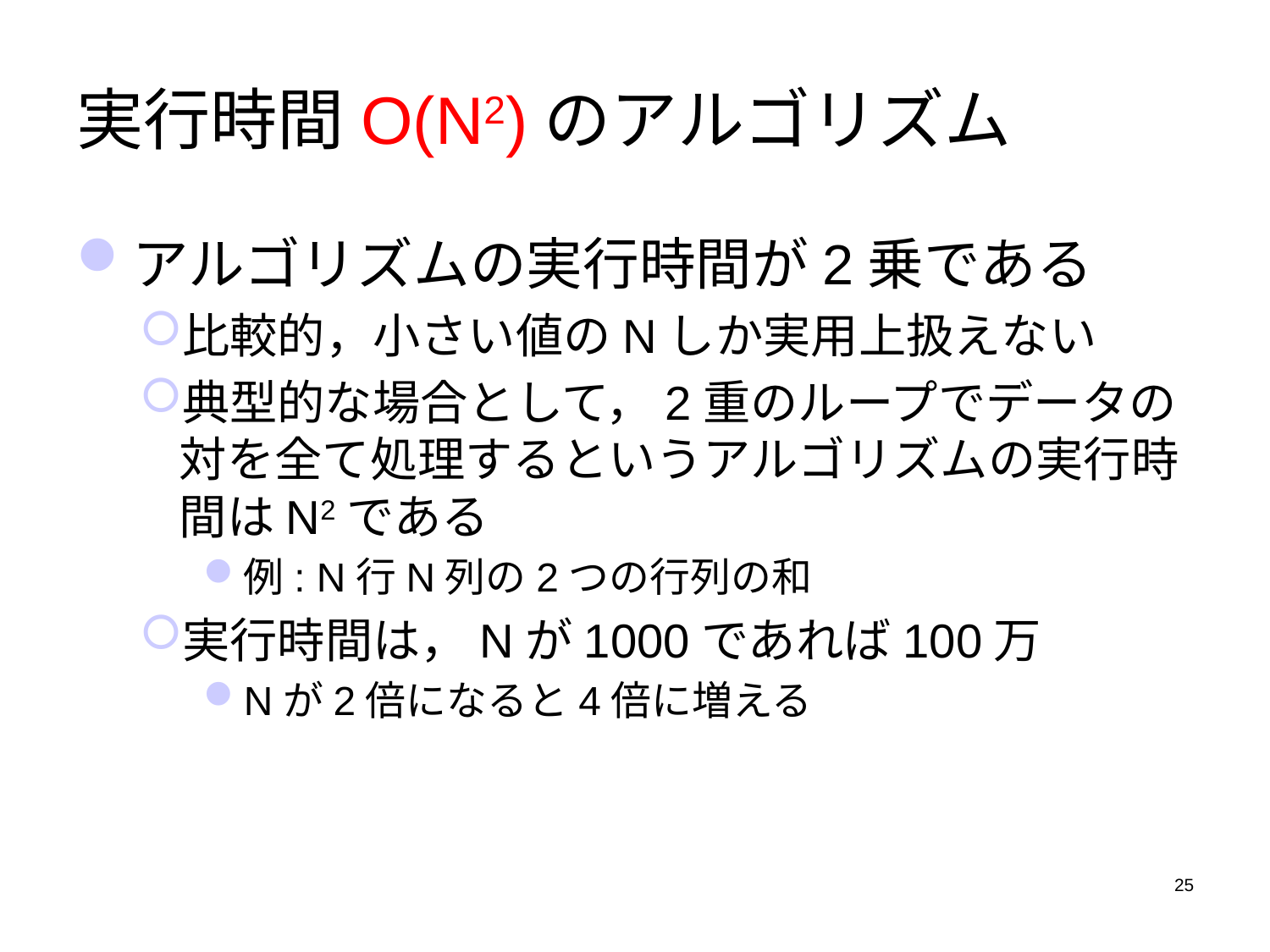

# 実行時間O(N2)のアルゴリズム
アルゴリズムの実行時間が2乗である
比較的，小さい値のNしか実用上扱えない
典型的な場合として，2重のループでデータの対を全て処理するというアルゴリズムの実行時間はN2である
例: N行N列の2つの行列の和
実行時間は，Nが1000であれば100万
Nが2倍になると4倍に増える

25